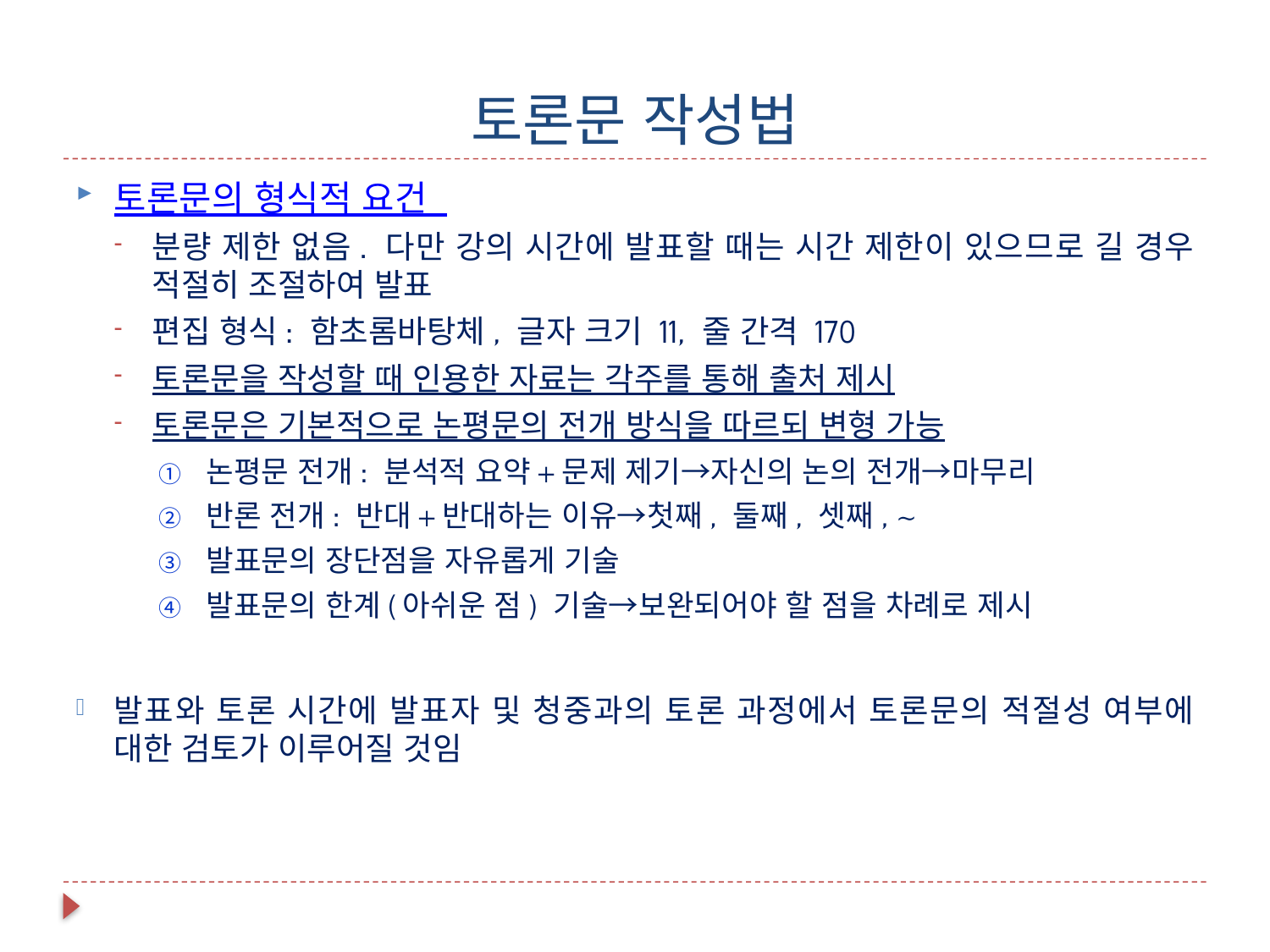

# 토론문 작성법
토론문의 형식적 요건
분량 제한 없음. 다만 강의 시간에 발표할 때는 시간 제한이 있으므로 길 경우 적절히 조절하여 발표
편집 형식: 함초롬바탕체, 글자 크기 11, 줄 간격 170
토론문을 작성할 때 인용한 자료는 각주를 통해 출처 제시
토론문은 기본적으로 논평문의 전개 방식을 따르되 변형 가능
논평문 전개: 분석적 요약+문제 제기→자신의 논의 전개→마무리
반론 전개: 반대+반대하는 이유→첫째, 둘째, 셋째, ~
발표문의 장단점을 자유롭게 기술
발표문의 한계(아쉬운 점) 기술→보완되어야 할 점을 차례로 제시

발표와 토론 시간에 발표자 및 청중과의 토론 과정에서 토론문의 적절성 여부에 대한 검토가 이루어질 것임